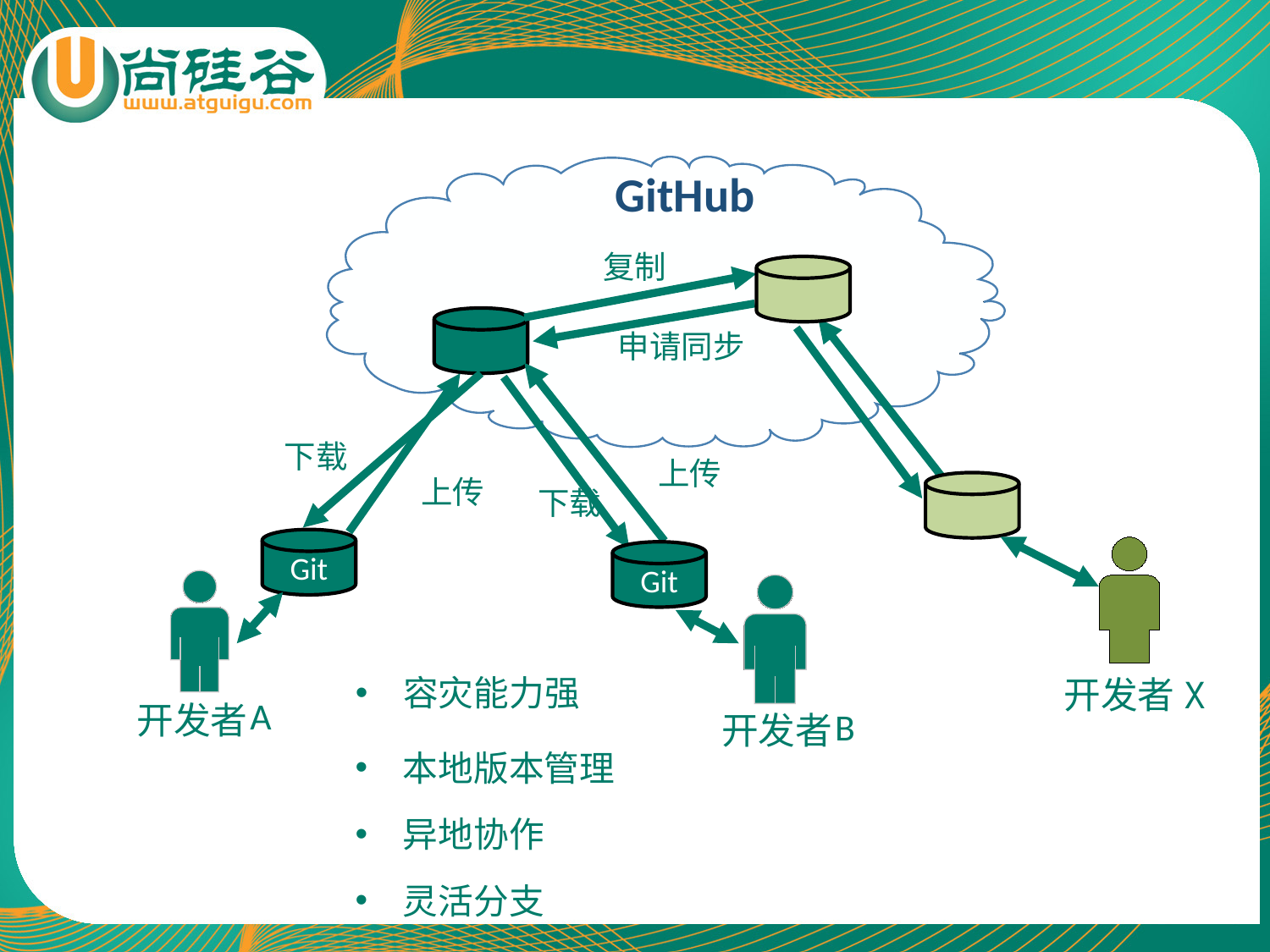

GitHub
复制

申请同步
下载
上传
上传

下载
Git
Git

Git
Git

容灾能力强
开发者X
A
开发者
B
开发者
本地版本管理
异地协作
灵活分支